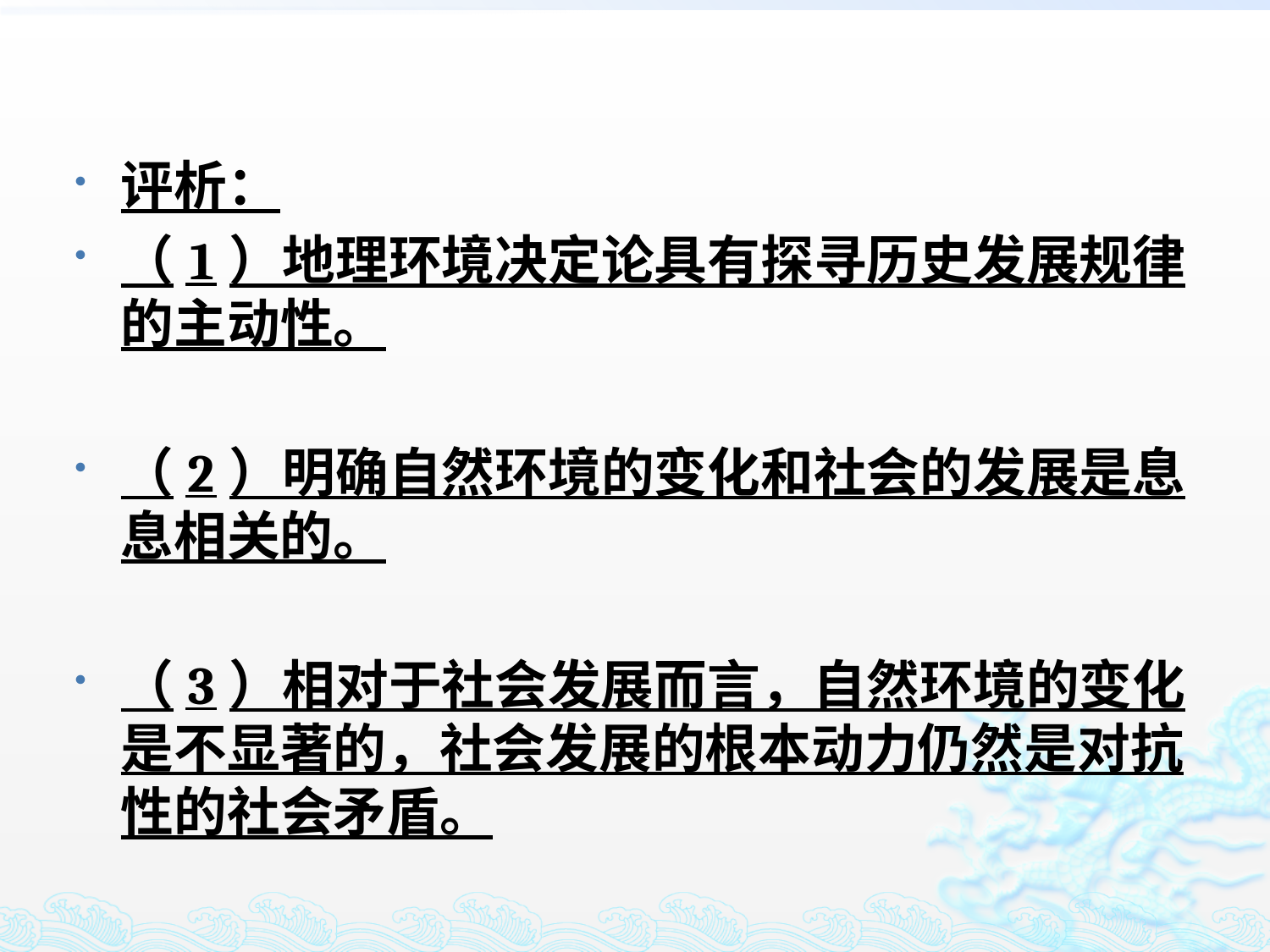

评析：
（1）地理环境决定论具有探寻历史发展规律的主动性。

（2）明确自然环境的变化和社会的发展是息息相关的。

（3）相对于社会发展而言，自然环境的变化是不显著的，社会发展的根本动力仍然是对抗性的社会矛盾。